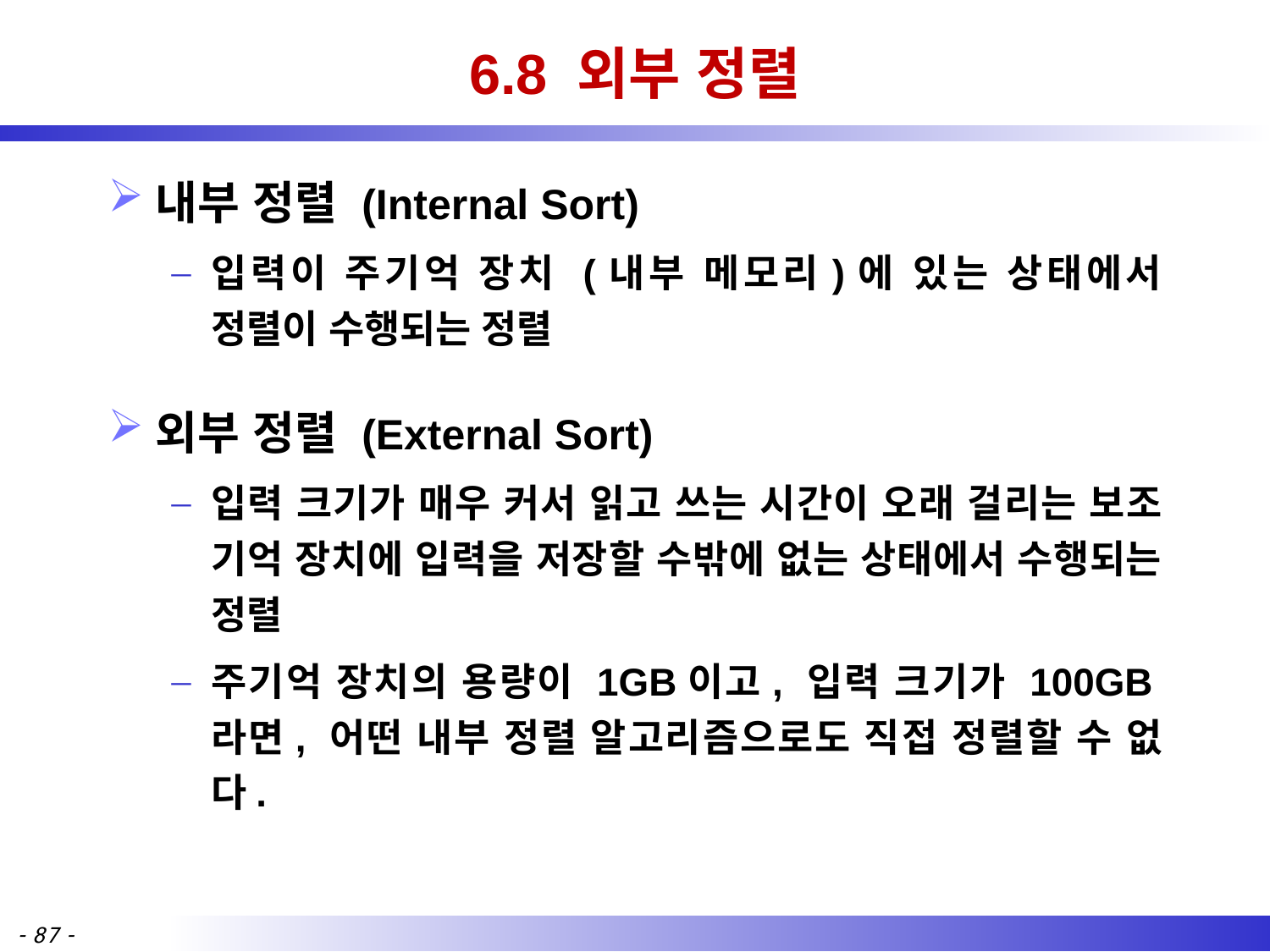

# 6.8 외부 정렬
내부 정렬 (Internal Sort)
입력이 주기억 장치 (내부 메모리)에 있는 상태에서 정렬이 수행되는 정렬
외부 정렬 (External Sort)
입력 크기가 매우 커서 읽고 쓰는 시간이 오래 걸리는 보조 기억 장치에 입력을 저장할 수밖에 없는 상태에서 수행되는 정렬
주기억 장치의 용량이 1GB이고, 입력 크기가 100GB라면, 어떤 내부 정렬 알고리즘으로도 직접 정렬할 수 없다.
- 87 -